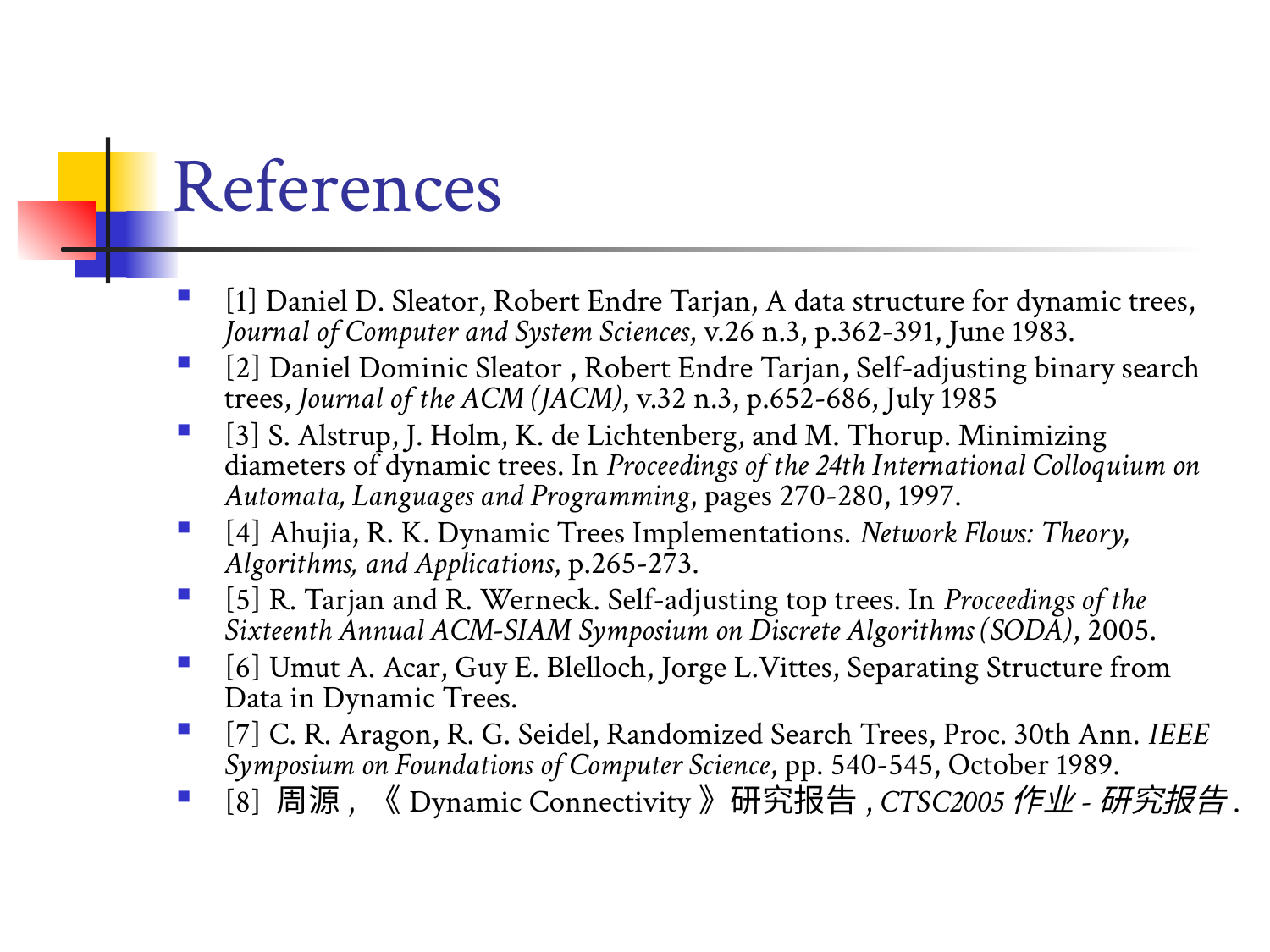

# References
[1] Daniel D. Sleator, Robert Endre Tarjan, A data structure for dynamic trees, Journal of Computer and System Sciences, v.26 n.3, p.362-391, June 1983.
[2] Daniel Dominic Sleator , Robert Endre Tarjan, Self-adjusting binary search trees, Journal of the ACM (JACM), v.32 n.3, p.652-686, July 1985
[3] S. Alstrup, J. Holm, K. de Lichtenberg, and M. Thorup. Minimizing diameters of dynamic trees. In Proceedings of the 24th International Colloquium on Automata, Languages and Programming, pages 270-280, 1997.
[4] Ahujia, R. K. Dynamic Trees Implementations. Network Flows: Theory, Algorithms, and Applications, p.265-273.
[5] R. Tarjan and R. Werneck. Self-adjusting top trees. In Proceedings of the Sixteenth Annual ACM-SIAM Symposium on Discrete Algorithms (SODA), 2005.
[6] Umut A. Acar, Guy E. Blelloch, Jorge L.Vittes, Separating Structure from Data in Dynamic Trees.
[7] C. R. Aragon, R. G. Seidel, Randomized Search Trees, Proc. 30th Ann. IEEE Symposium on Foundations of Computer Science, pp. 540-545, October 1989.
[8] 周源, 《Dynamic Connectivity》研究报告, CTSC2005作业-研究报告.